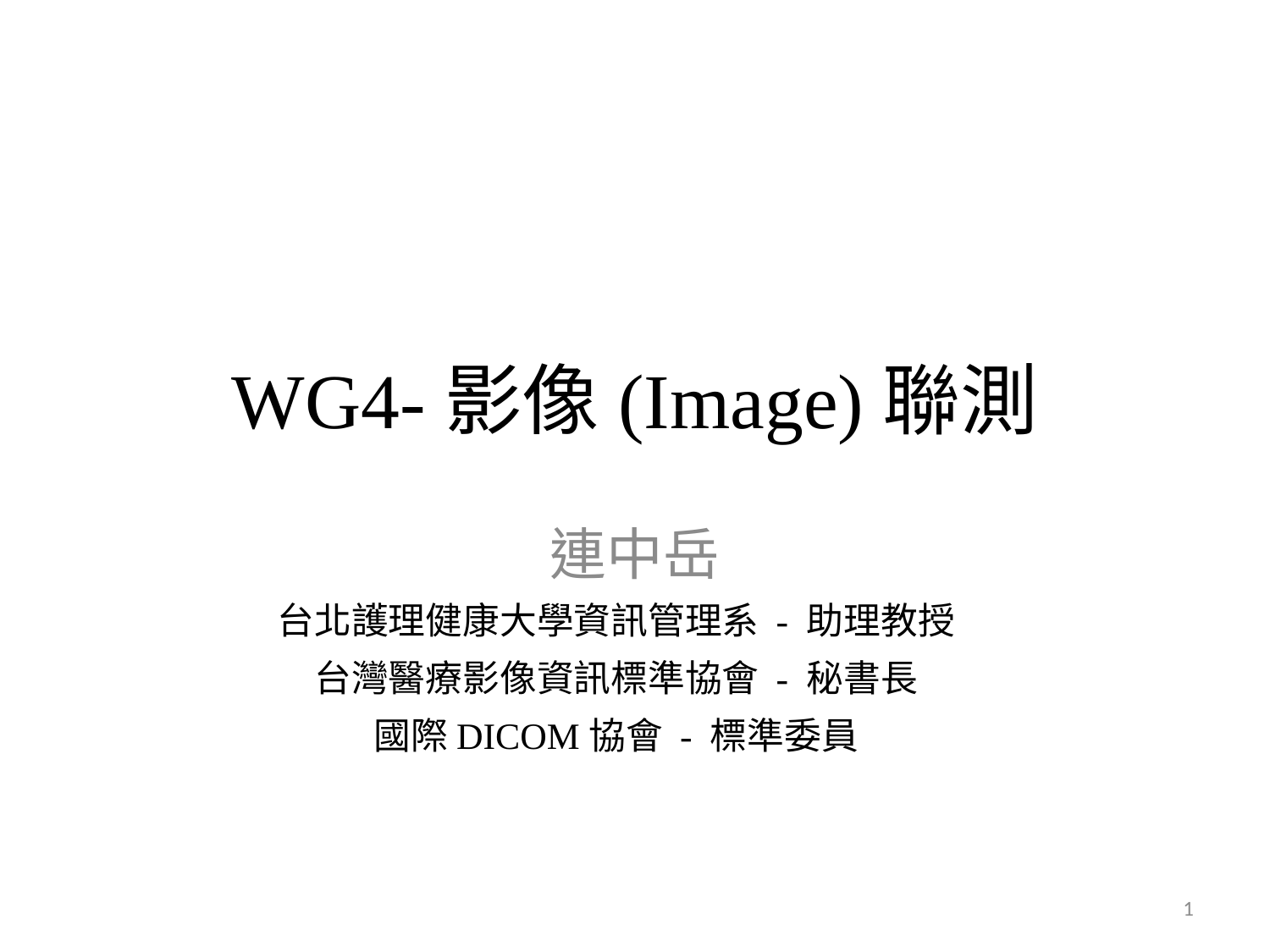

# WG4-影像(Image)聯測
連中岳

台北護理健康大學資訊管理系 - 助理教授
台灣醫療影像資訊標準協會 - 秘書長
國際DICOM協會 - 標準委員

1